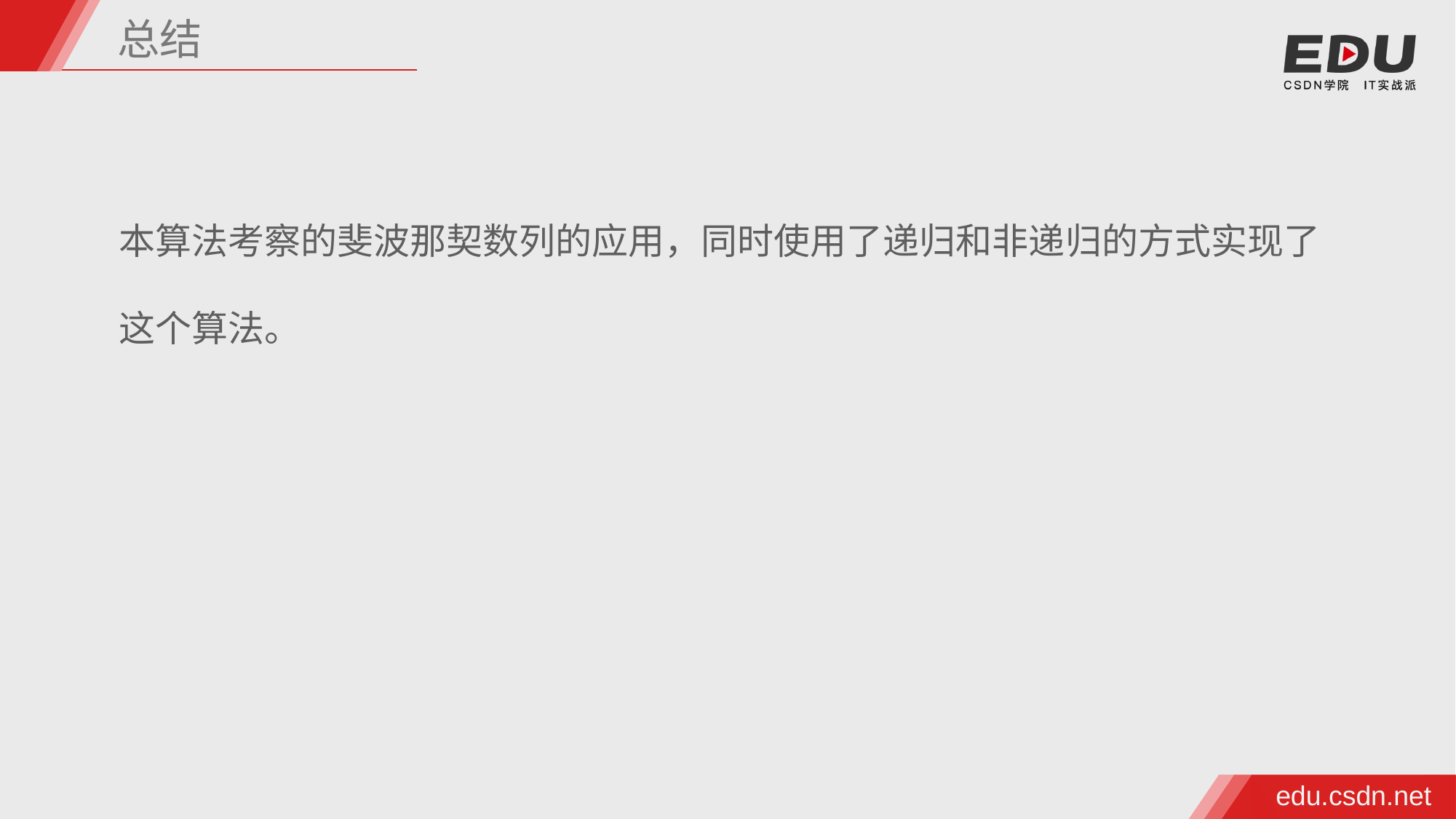

总结
本算法考察的斐波那契数列的应用，同时使用了递归和非递归的方式实现了
这个算法。
edu.csdn.net